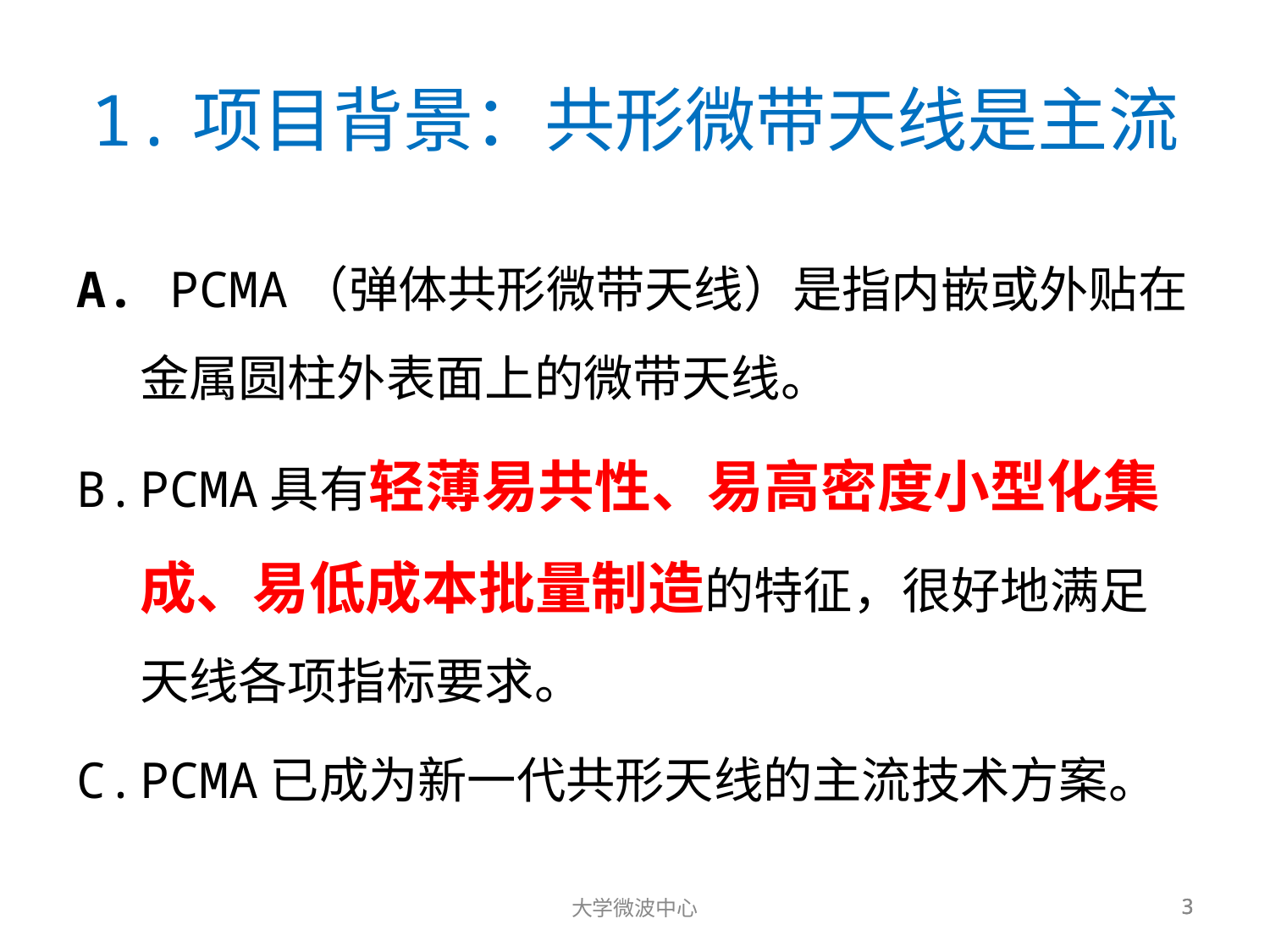

1.项目背景：共形微带天线是主流
 PCMA（弹体共形微带天线）是指内嵌或外贴在金属圆柱外表面上的微带天线。
PCMA具有轻薄易共性、易高密度小型化集成、易低成本批量制造的特征，很好地满足天线各项指标要求。
PCMA已成为新一代共形天线的主流技术方案。
大学微波中心
3
3
3